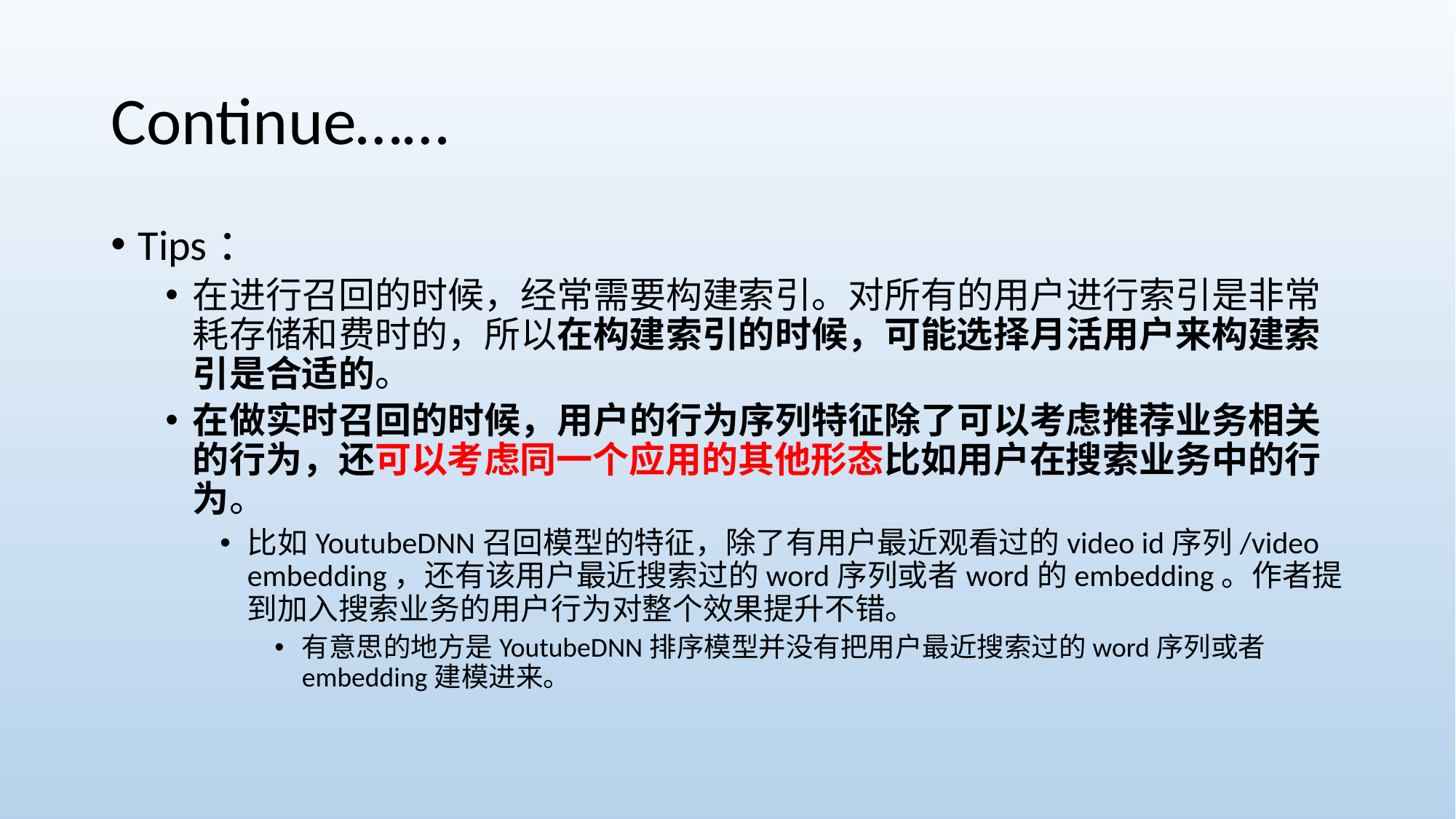

# Continue……
Tips：
在进行召回的时候，经常需要构建索引。对所有的用户进行索引是非常耗存储和费时的，所以在构建索引的时候，可能选择月活用户来构建索引是合适的。
在做实时召回的时候，用户的行为序列特征除了可以考虑推荐业务相关的行为，还可以考虑同一个应用的其他形态比如用户在搜索业务中的行为。
比如YoutubeDNN召回模型的特征，除了有用户最近观看过的video id序列/video embedding，还有该用户最近搜索过的word序列或者word的embedding。作者提到加入搜索业务的用户行为对整个效果提升不错。
有意思的地方是YoutubeDNN排序模型并没有把用户最近搜索过的word序列或者embedding建模进来。